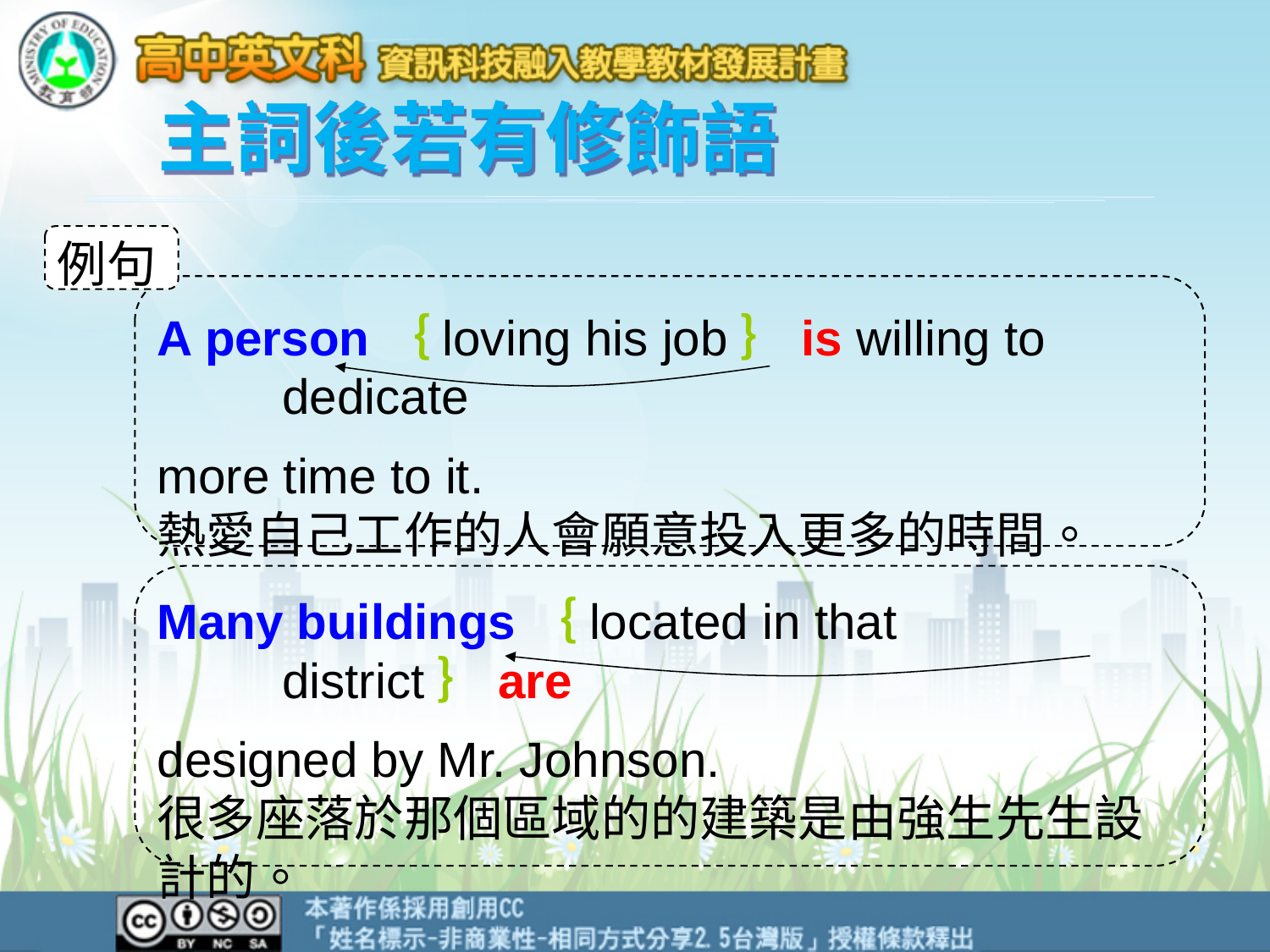

主詞後若有修飾語

例句

A person｛loving his job｝is willing to dedicate
more time to it.
熱愛自己工作的人會願意投入更多的時間。

Many buildings｛located in that district｝are
designed by Mr. Johnson.
很多座落於那個區域的的建築是由強生先生設
計的。